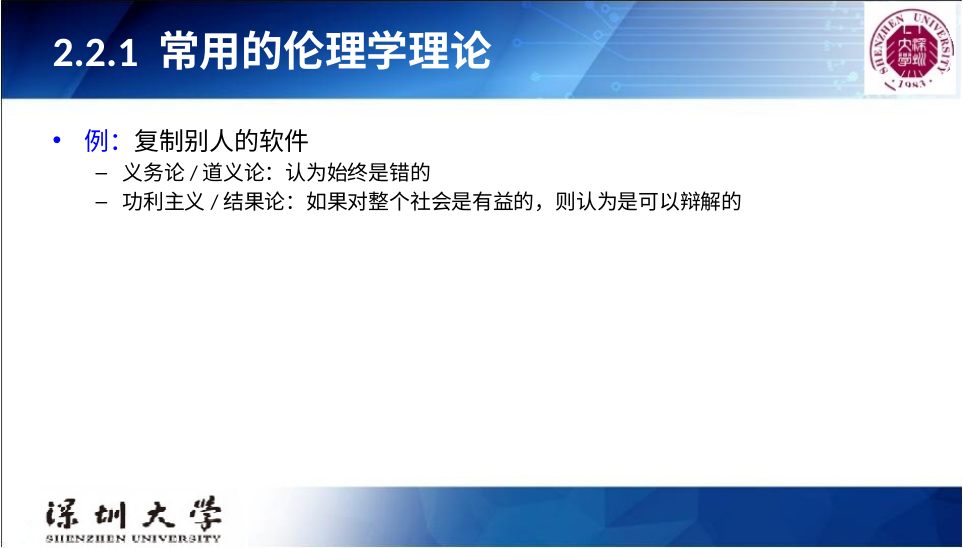

# 2.2.1 常用的伦理学理论
例：复制别人的软件
义务论/道义论：认为始终是错的
功利主义/结果论：如果对整个社会是有益的，则认为是可以辩解的
63